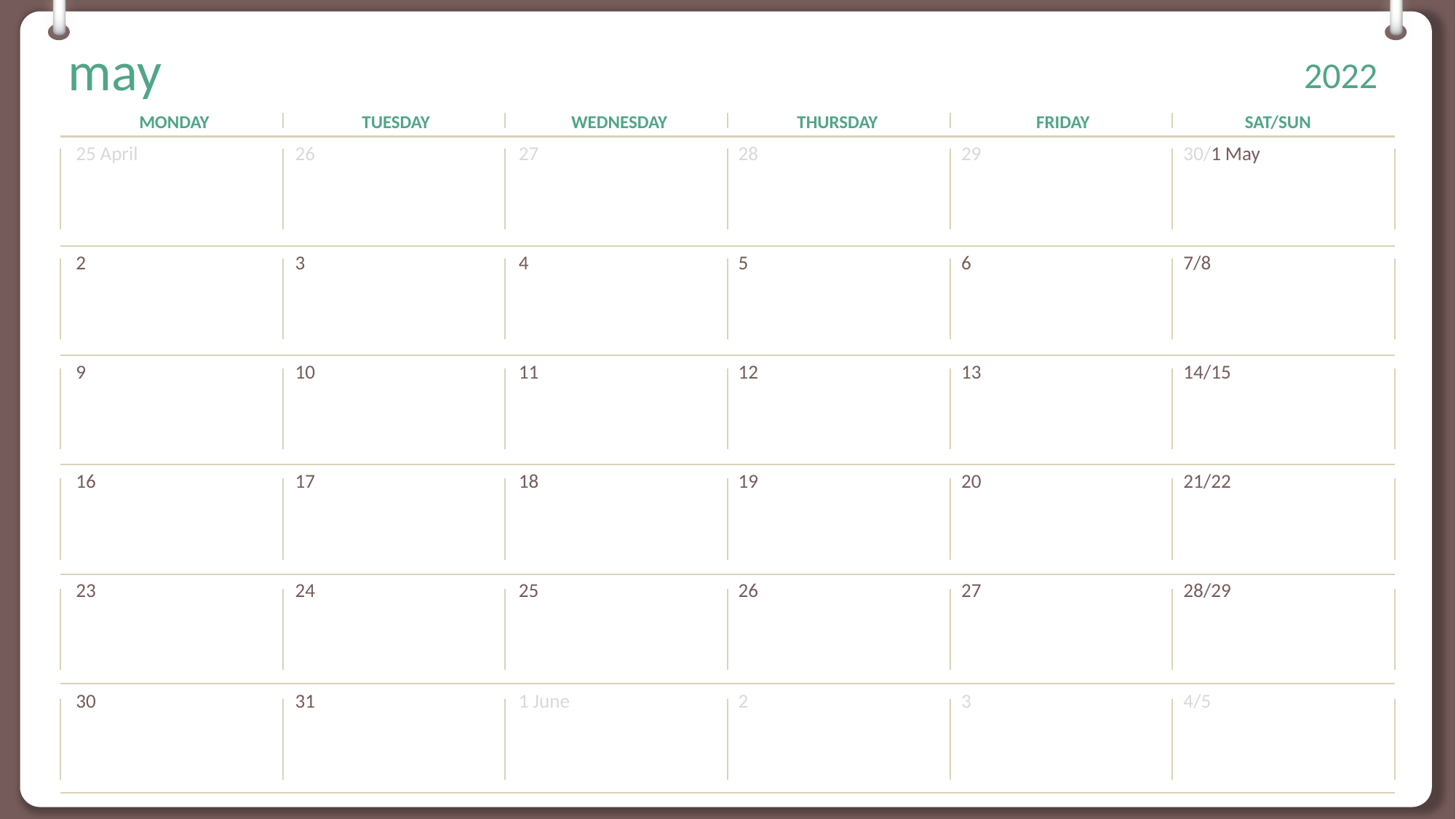

# may

投稿バックエンド完了
投稿フロントエンド完了
投稿バックエンドdo処理完了
リストバックエンド完了
リストフロントエンド完了

リストバックエンド
リストフロントエンド
修正バックエンド & フロントエンド完了

削除処理バック&フロント完了
書き込みバックエンド完了
書き込みフロントエンド完了